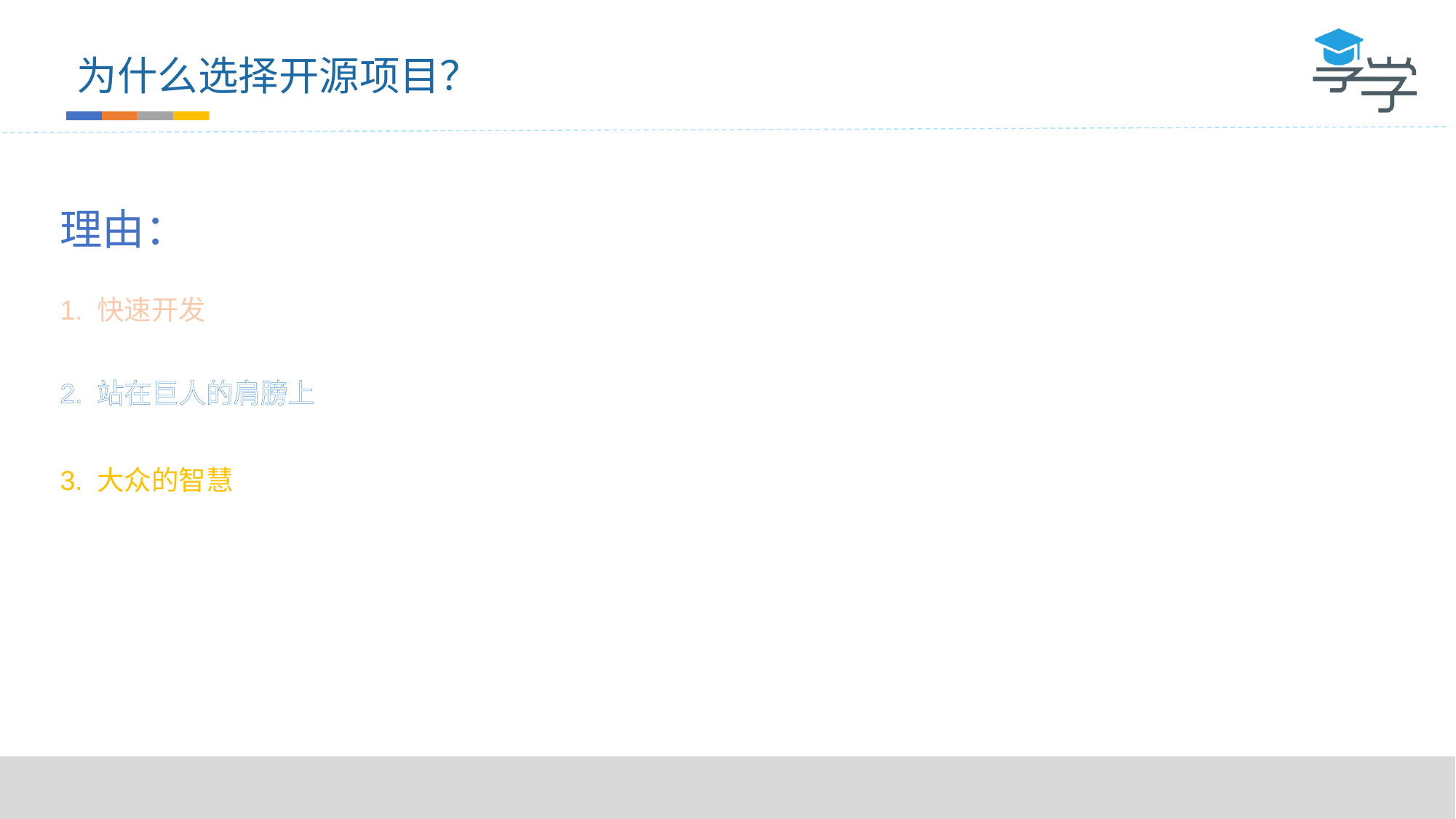

为什么选择开源项目？

理由：
1. 快速开发
2. 站在巨人的肩膀上
3. 大众的智慧